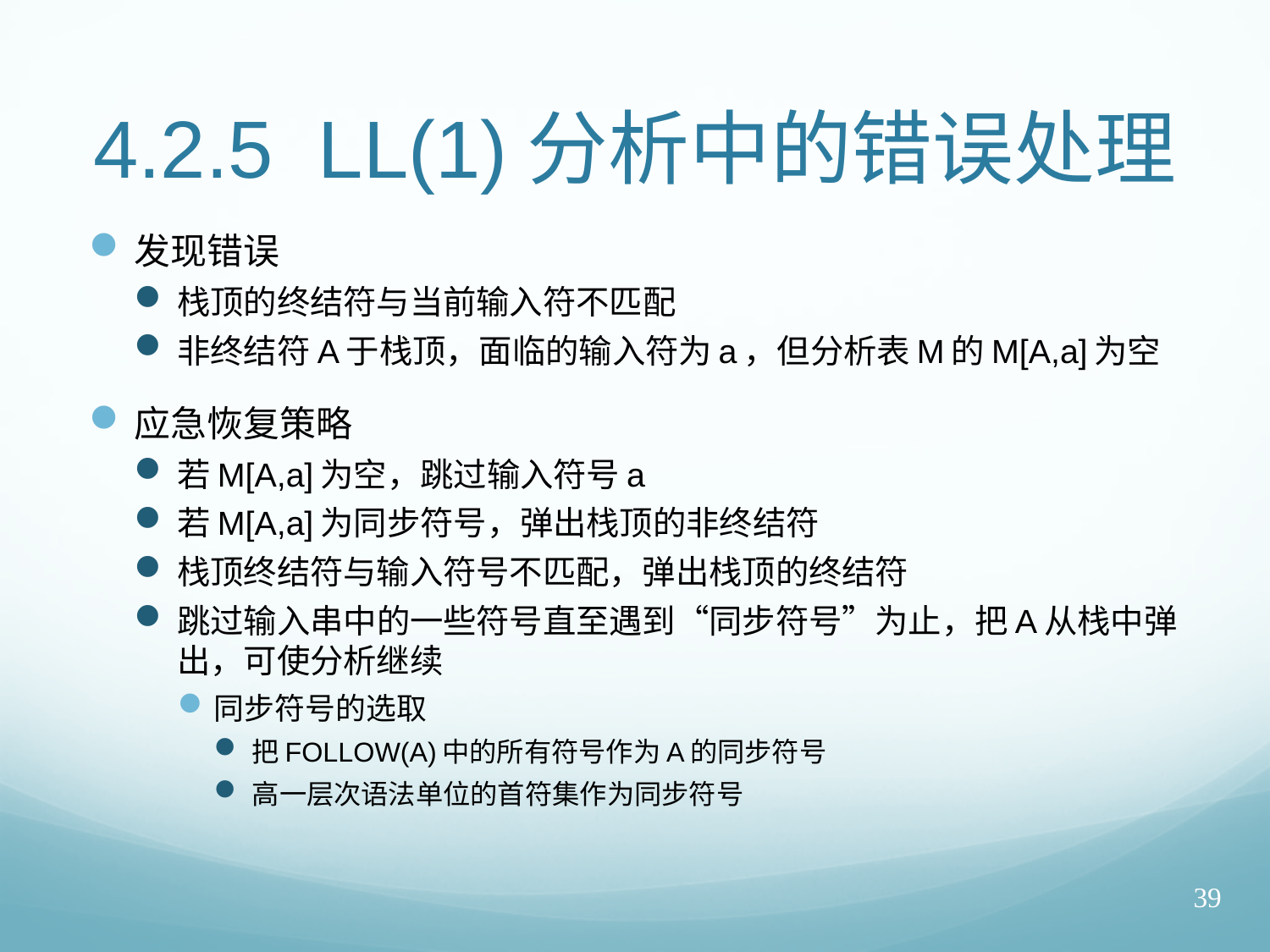

# 4.2.5  LL(1)分析中的错误处理
发现错误
栈顶的终结符与当前输入符不匹配
非终结符A于栈顶，面临的输入符为a，但分析表M的M[A,a]为空
应急恢复策略
若M[A,a]为空，跳过输入符号a
若M[A,a]为同步符号，弹出栈顶的非终结符
栈顶终结符与输入符号不匹配，弹出栈顶的终结符
跳过输入串中的一些符号直至遇到“同步符号”为止，把A从栈中弹出，可使分析继续
同步符号的选取
把FOLLOW(A)中的所有符号作为A的同步符号
高一层次语法单位的首符集作为同步符号

39